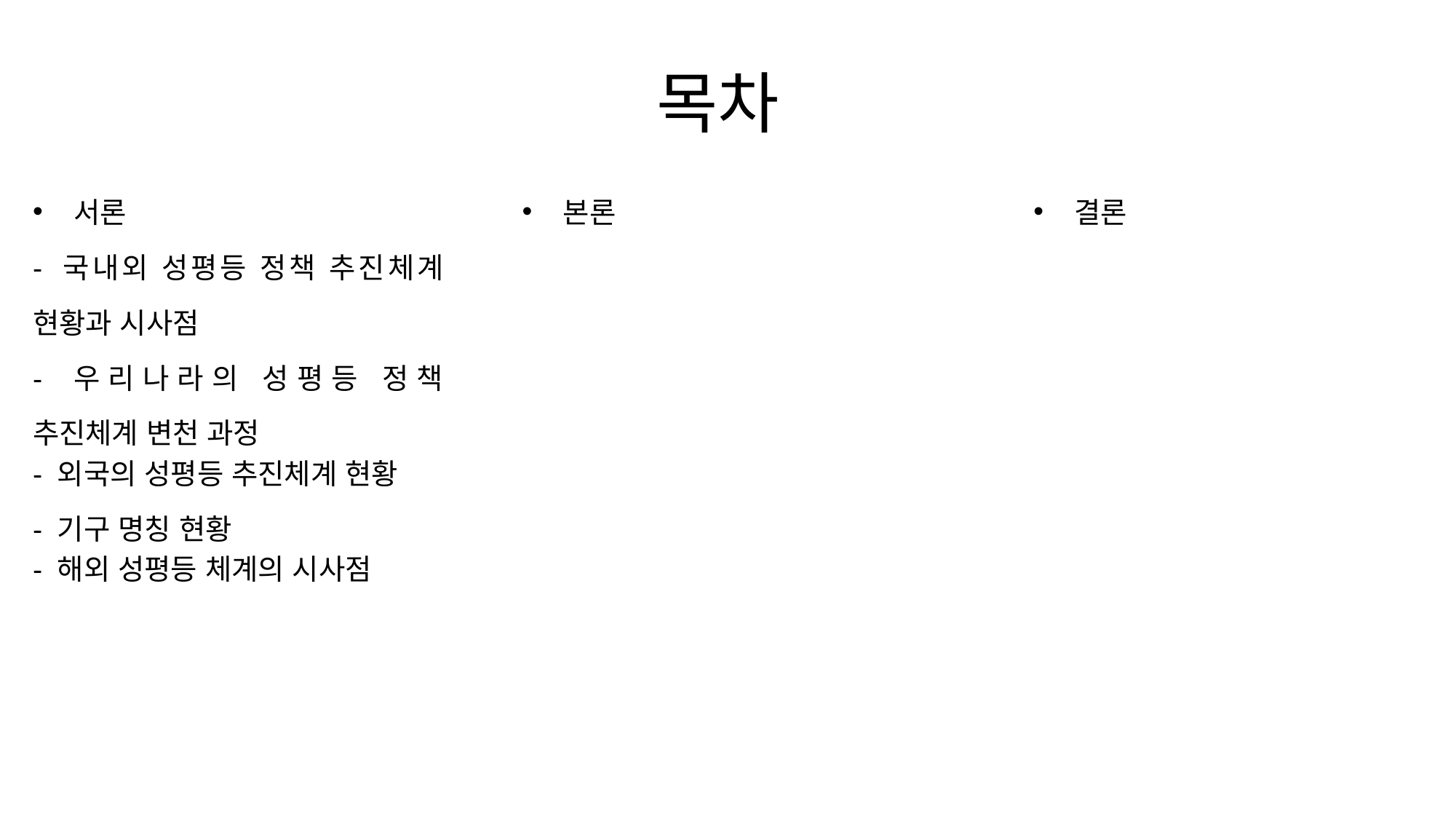

# 목차
결론

서론
- 국내외 성평등 정책 추진체계 현황과 시사점
- 우리나라의 성평등 정책 추진체계 변천 과정
- 외국의 성평등 추진체계 현황
- 기구 명칭 현황
- 해외 성평등 체계의 시사점
본론